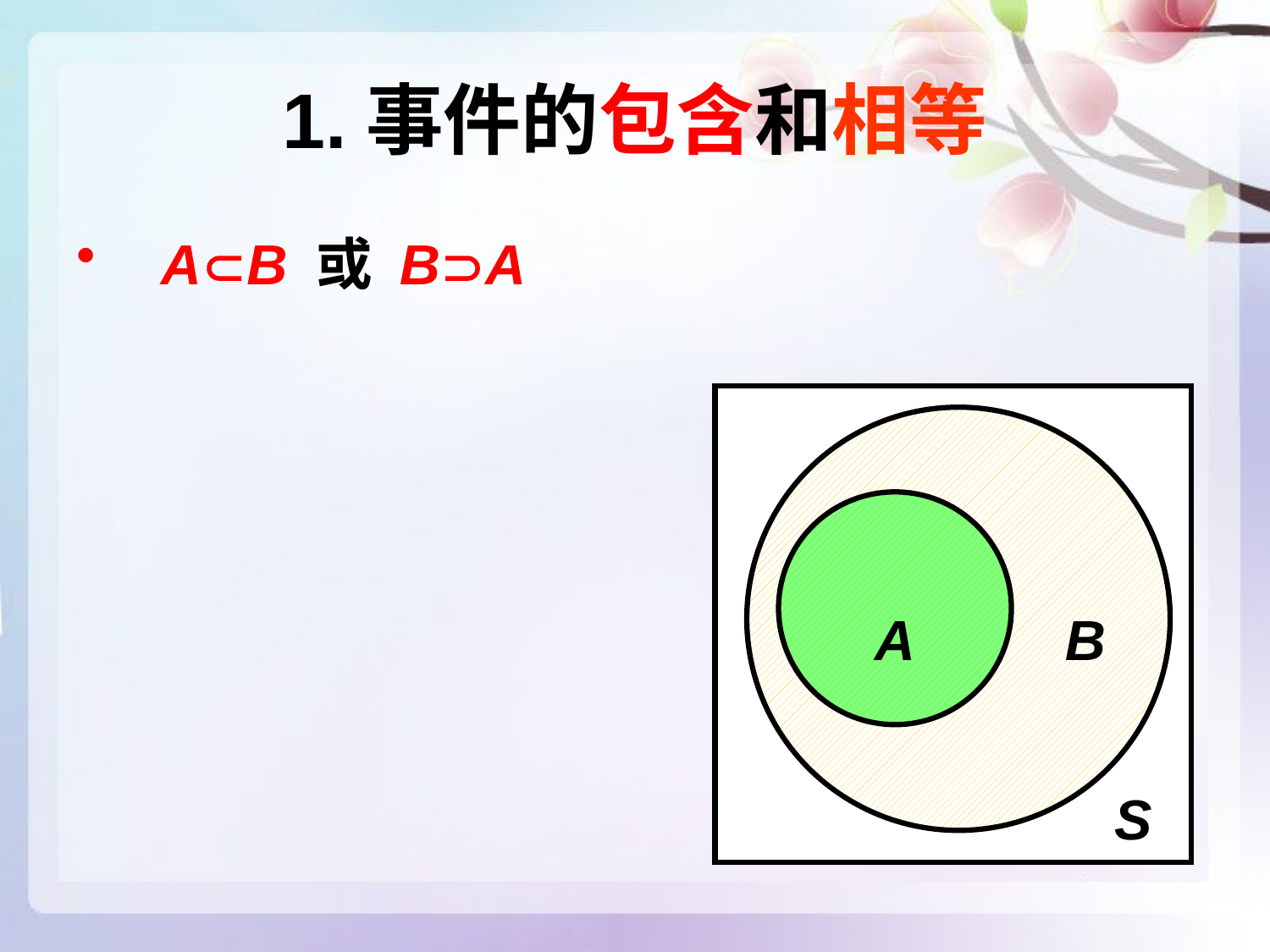

# 1.事件的包含和相等
A⊂B 或 B⊃A

A
B
S